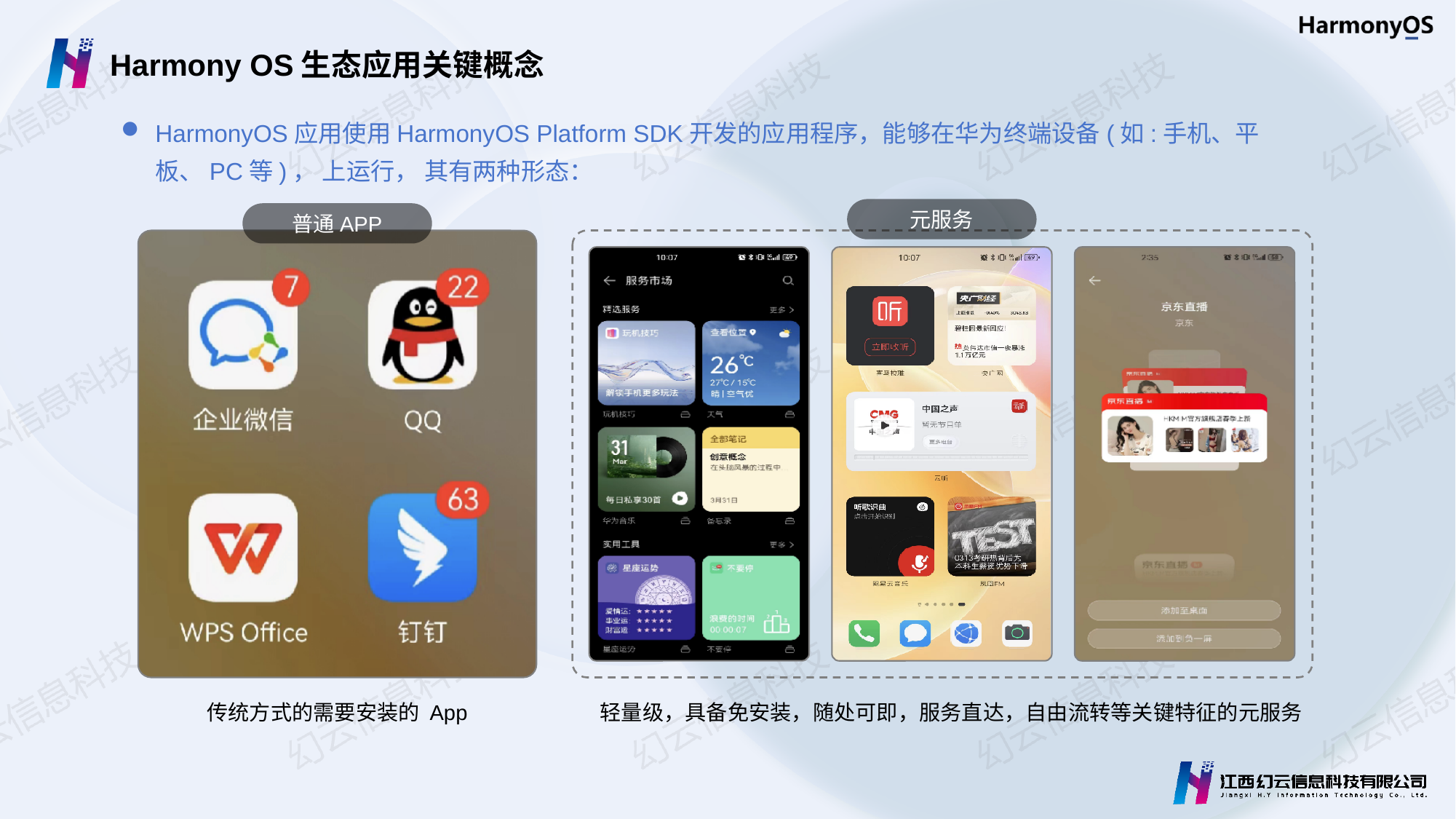

Harmony OS生态应用关键概念
HarmonyOS应用使用HarmonyOS Platform SDK开发的应用程序，能够在华为终端设备(如:手机、平板、PC等)， 上运行， 其有两种形态：
元服务
普通APP

传统方式的需要安装的 App
轻量级，具备免安装，随处可即，服务直达，自由流转等关键特征的元服务